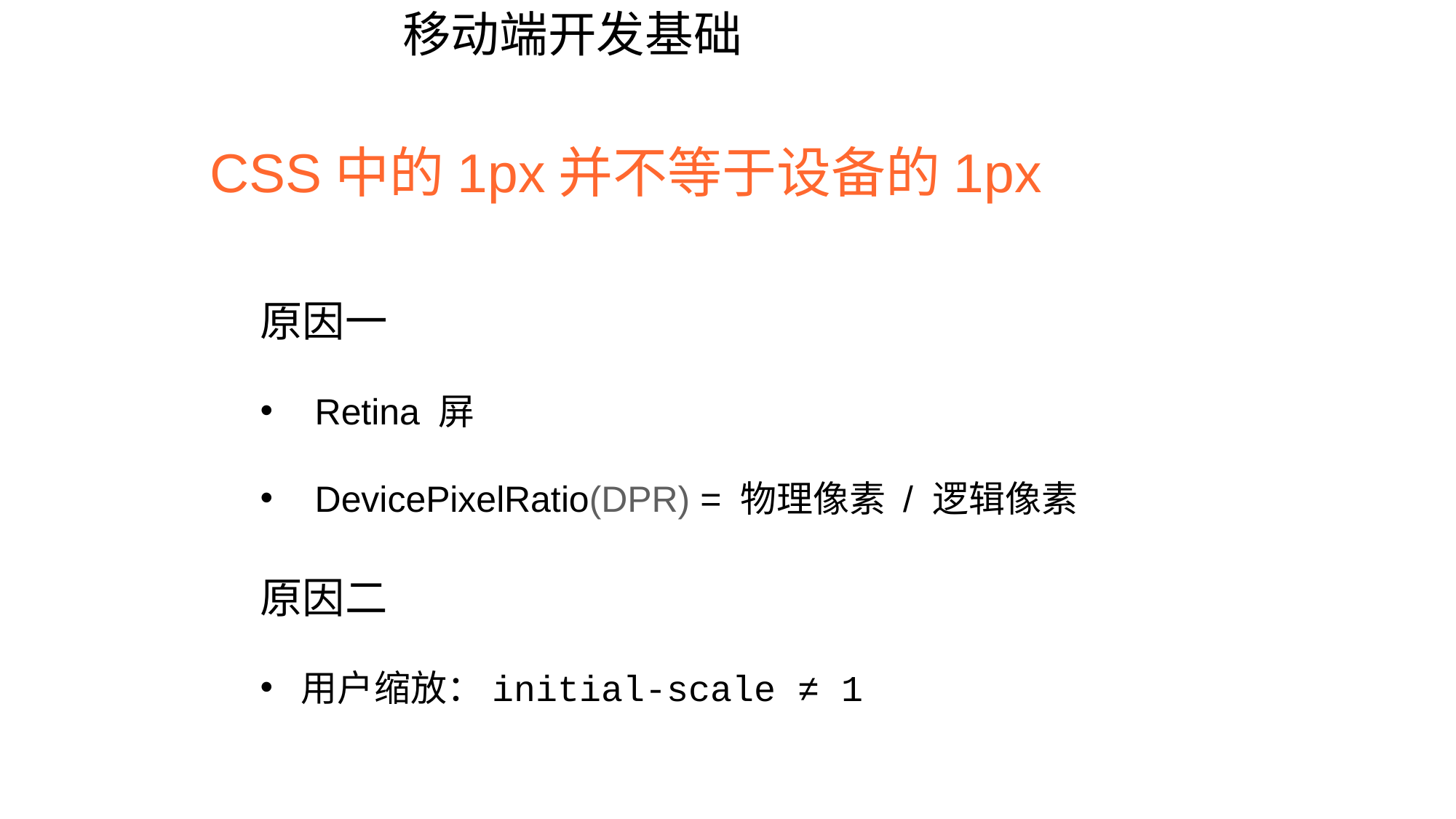

移动端开发基础
CSS中的1px并不等于设备的1px
原因一
Retina 屏
DevicePixelRatio(DPR) = 物理像素 / 逻辑像素
原因二
用户缩放：initial-scale ≠ 1